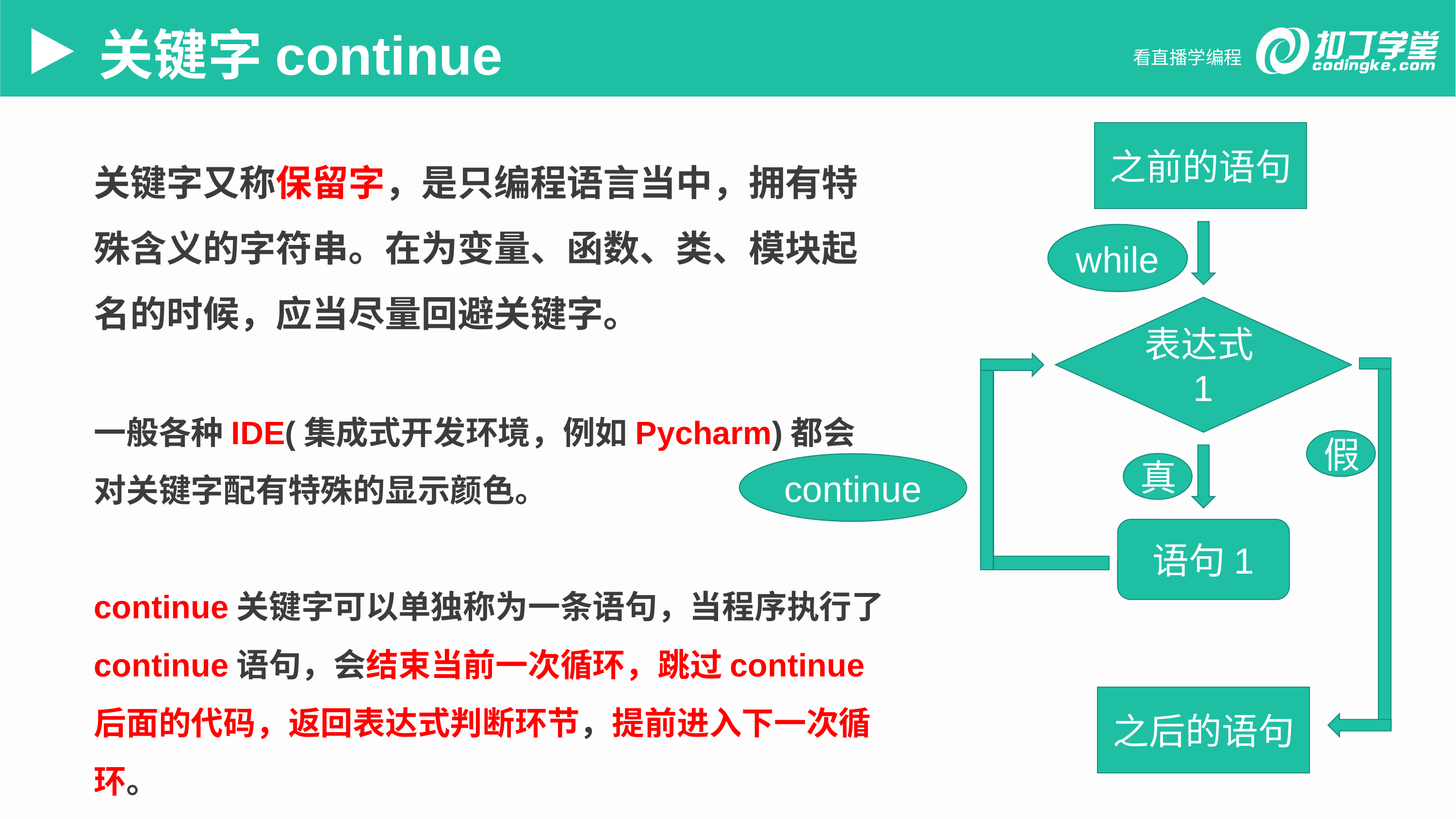

关键字continue
之前的语句
关键字又称保留字，是只编程语言当中，拥有特殊含义的字符串。在为变量、函数、类、模块起名的时候，应当尽量回避关键字。

一般各种IDE(集成式开发环境，例如Pycharm)都会对关键字配有特殊的显示颜色。

continue关键字可以单独称为一条语句，当程序执行了continue语句，会结束当前一次循环，跳过continue后面的代码，返回表达式判断环节，提前进入下一次循环。

while
表达式1

假

真
continue

语句1
之后的语句